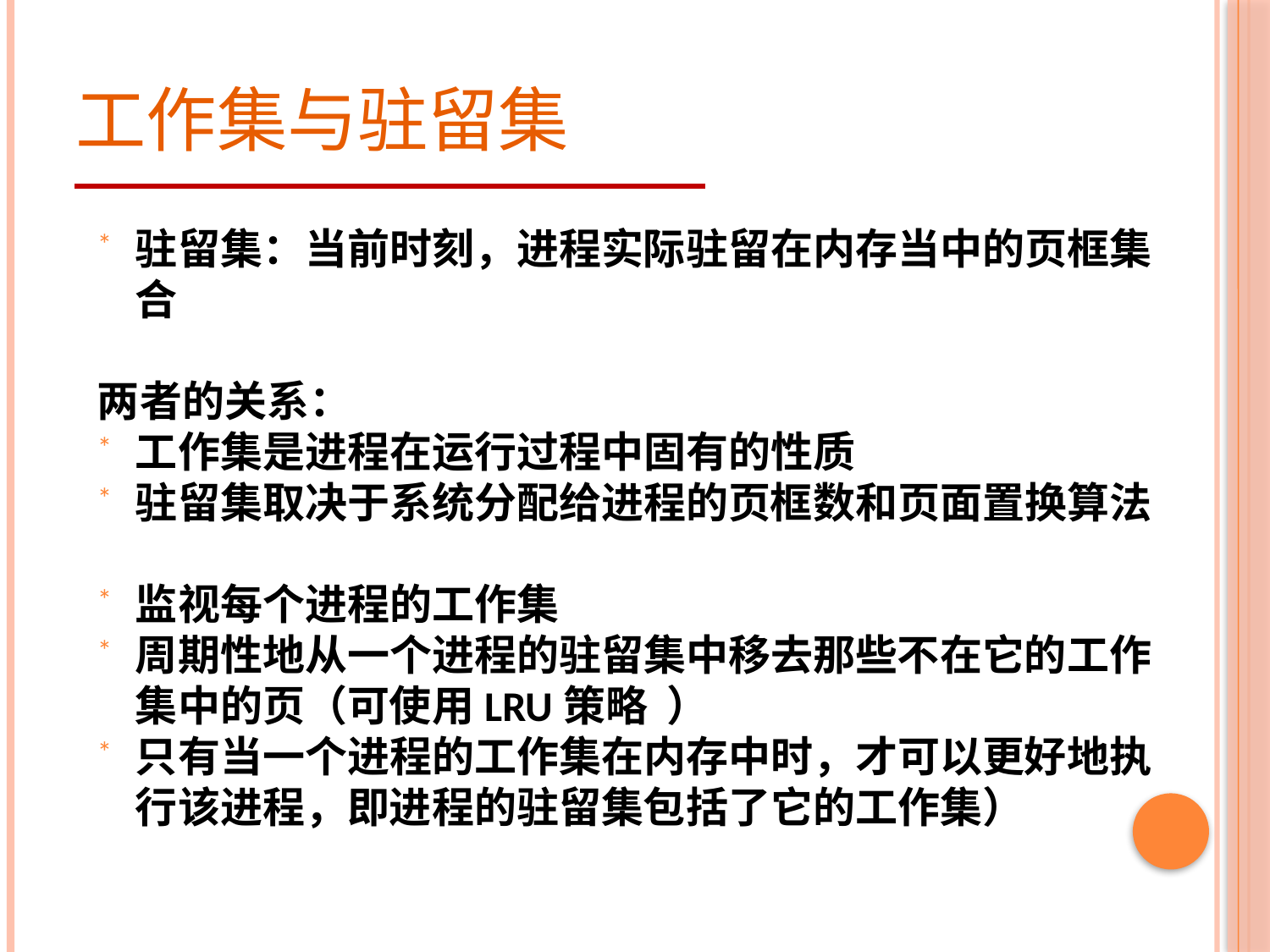

# 工作集与驻留集
驻留集：当前时刻，进程实际驻留在内存当中的页框集合

两者的关系：
工作集是进程在运行过程中固有的性质
驻留集取决于系统分配给进程的页框数和页面置换算法

监视每个进程的工作集
周期性地从一个进程的驻留集中移去那些不在它的工作集中的页（可使用LRU策略  ）
只有当一个进程的工作集在内存中时，才可以更好地执行该进程，即进程的驻留集包括了它的工作集）